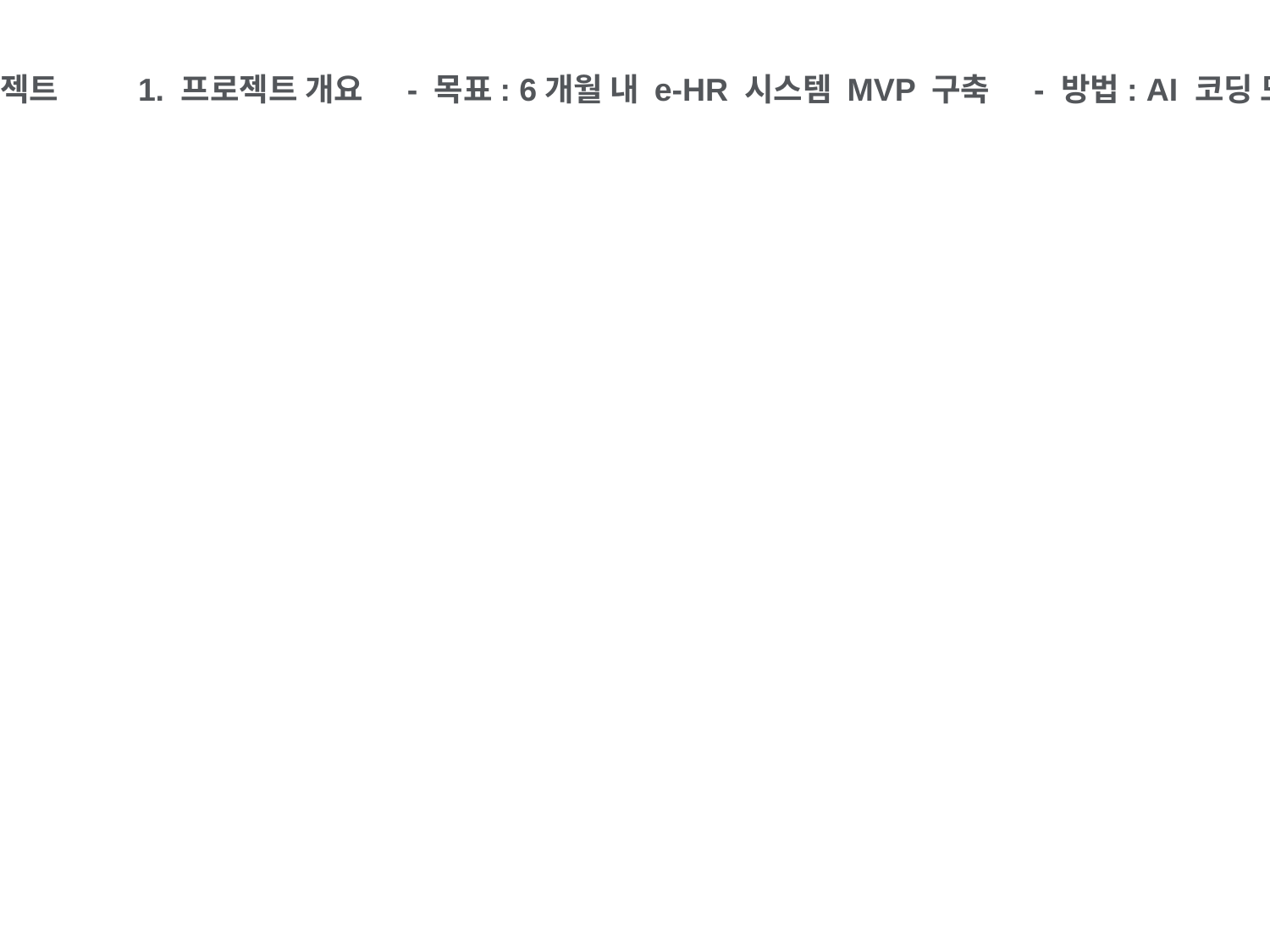

e-HR 시스템 MVP 구축 프로젝트          1. 프로젝트 개요     - 목표: 6개월 내 e-HR 시스템 MVP 구축     - 방법: AI 코딩 도구 활용     -... 기반 전략 수립